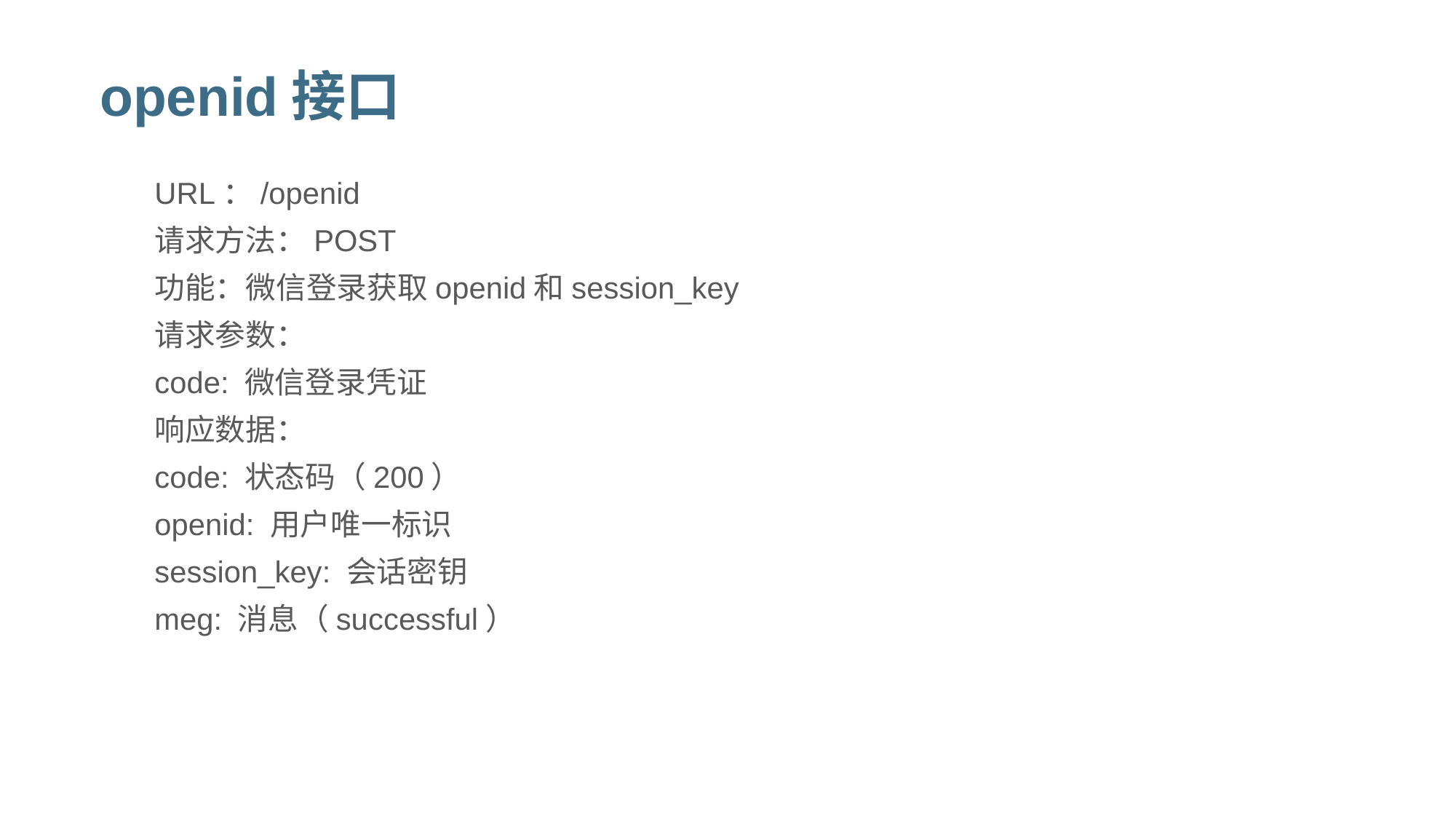

# openid接口

URL：/openid
请求方法：POST
功能：微信登录获取openid和session_key
请求参数：
code: 微信登录凭证
响应数据：
code: 状态码（200）
openid: 用户唯一标识
session_key: 会话密钥
meg: 消息（successful）